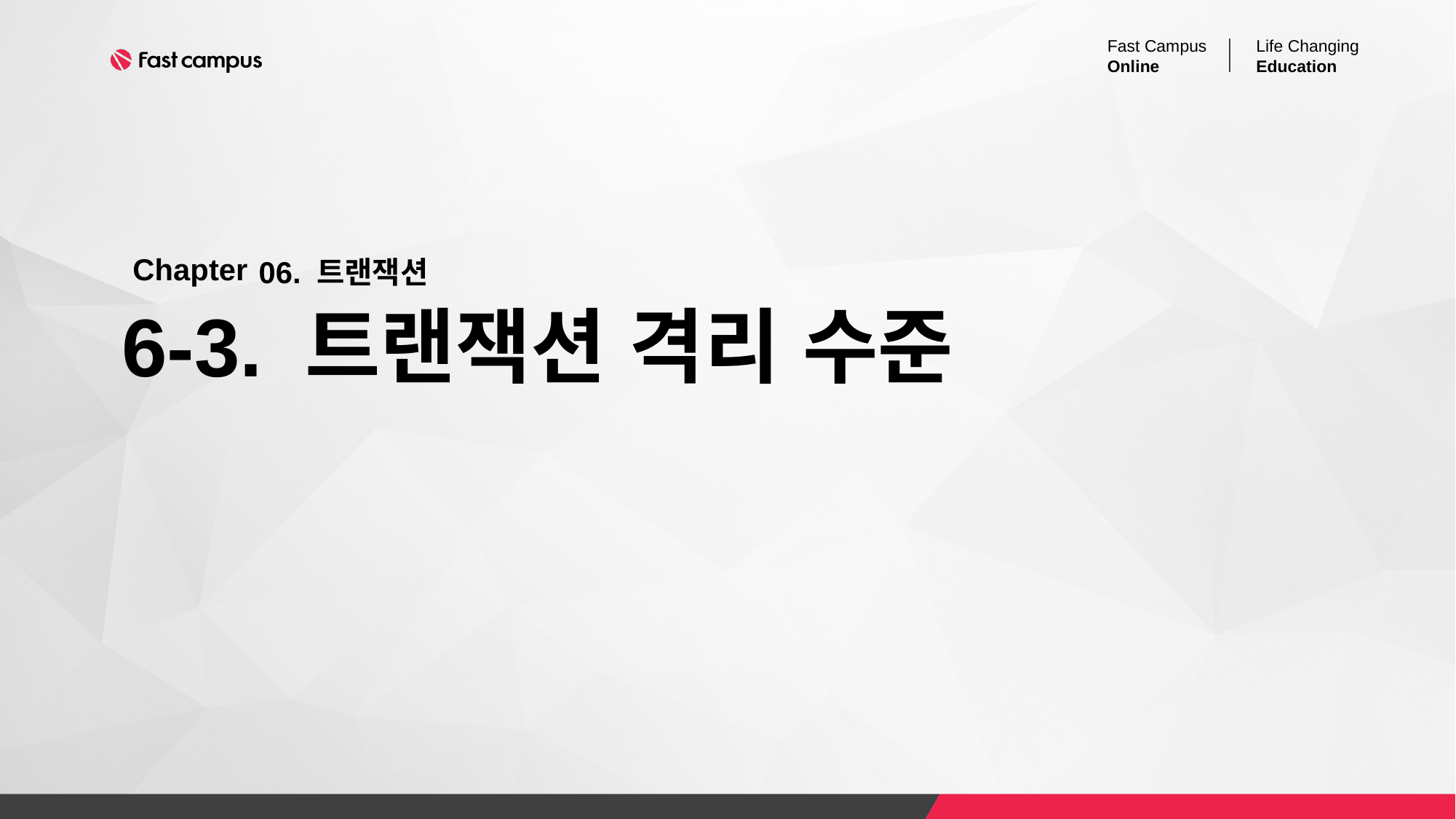

06. 트랜잭션
# 6-3. 트랜잭션 격리 수준